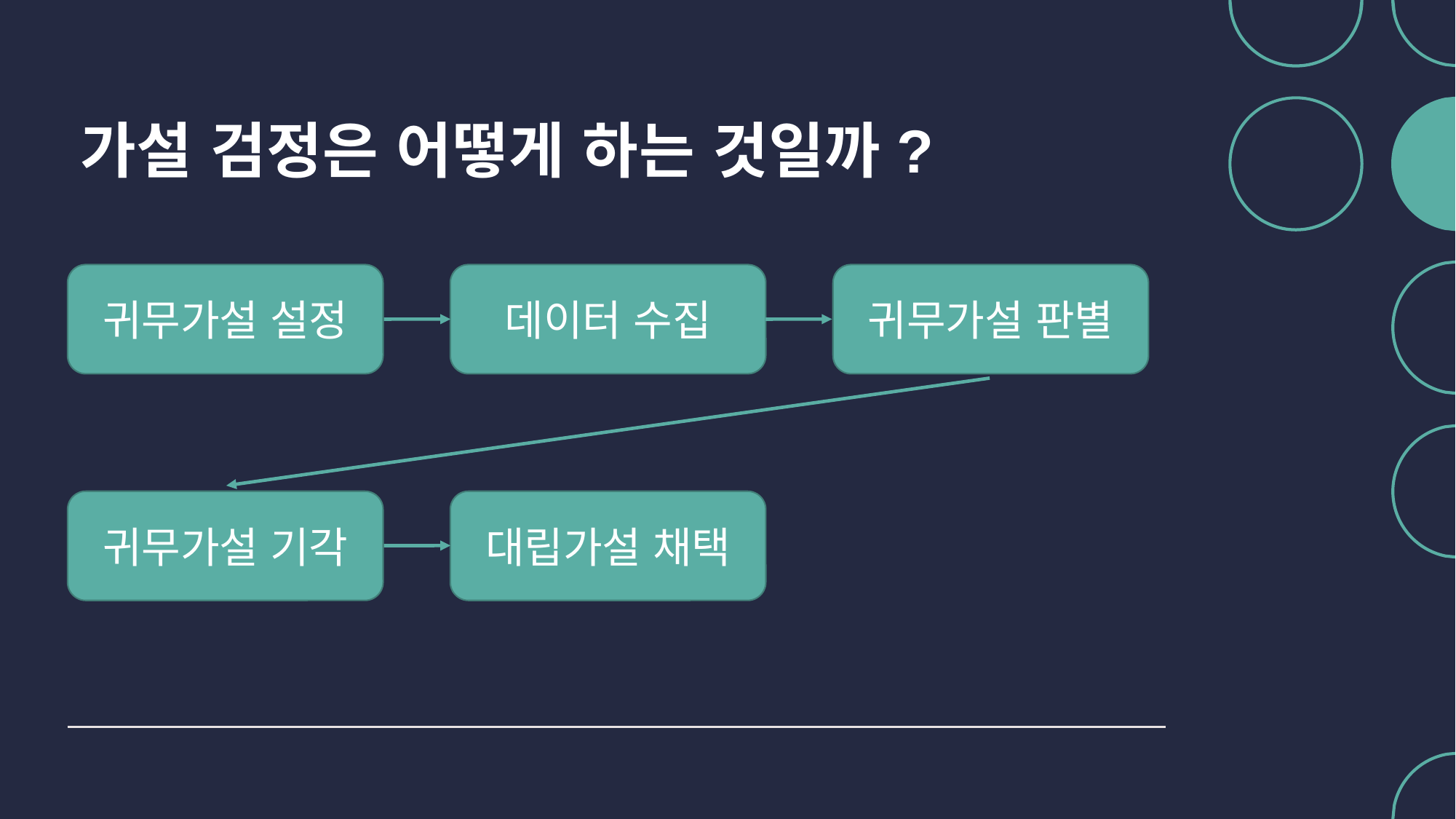

# 가설 검정은 어떻게 하는 것일까?
데이터 수집
귀무가설 판별
귀무가설 설정
귀무가설 기각
대립가설 채택